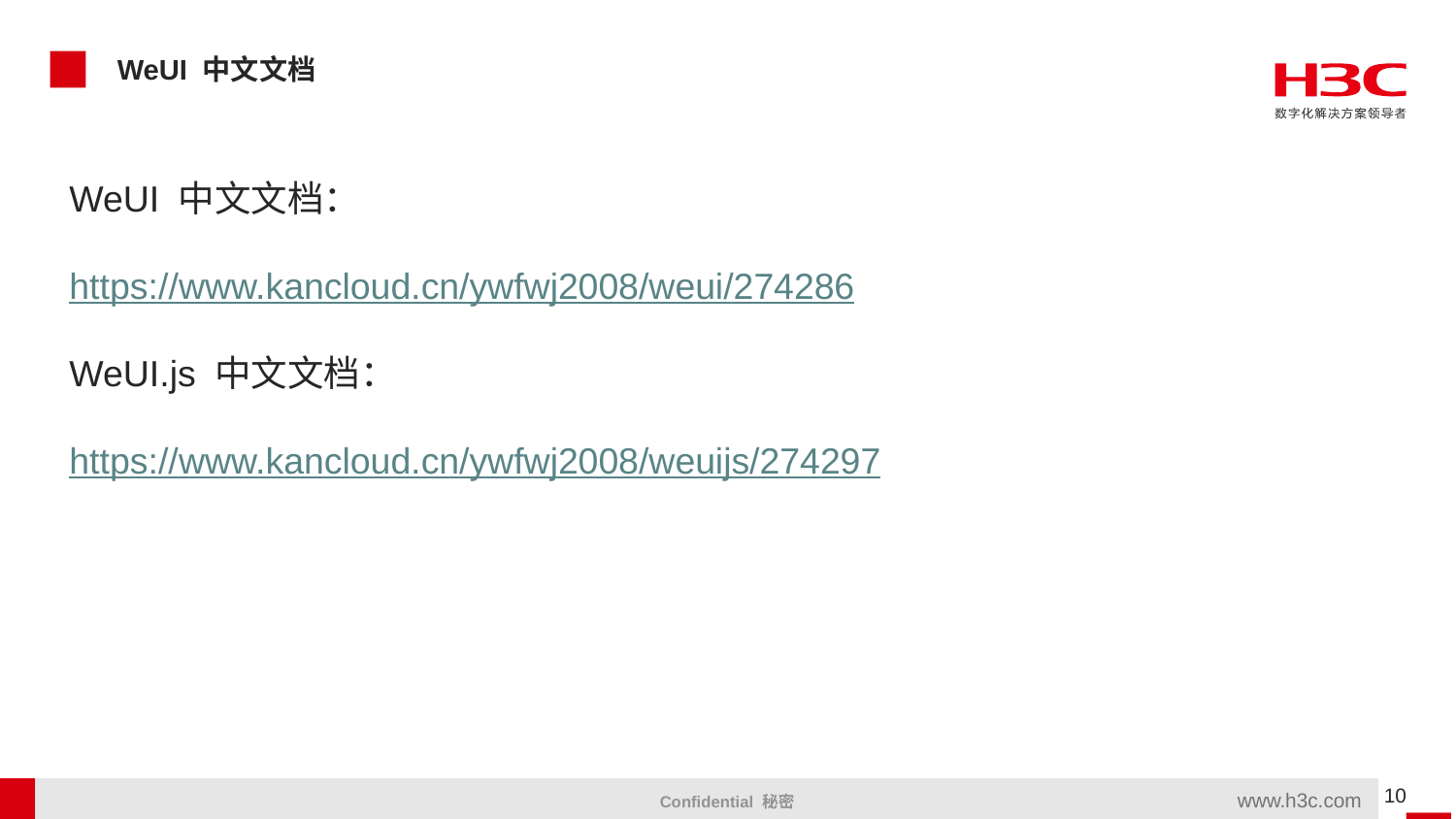

WeUI 中文文档

WeUI 中文文档：

https://www.kancloud.cn/ywfwj2008/weui/274286

WeUI.js 中文文档：

https://www.kancloud.cn/ywfwj2008/weuijs/274297